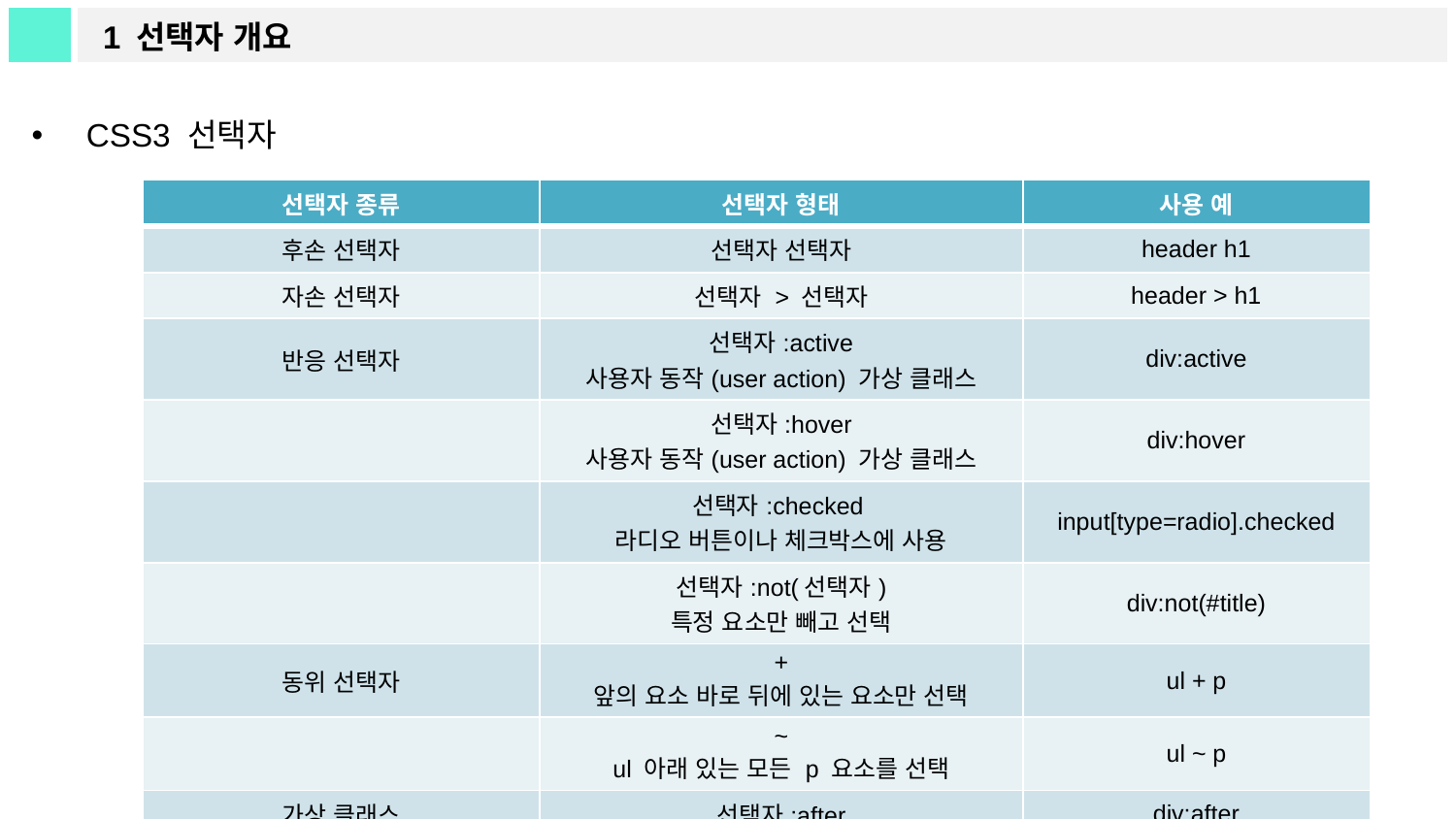

# 1 선택자 개요
CSS3 선택자
| 선택자 종류 | 선택자 형태 | 사용 예 |
| --- | --- | --- |
| 후손 선택자 | 선택자 선택자 | header h1 |
| 자손 선택자 | 선택자 > 선택자 | header > h1 |
| 반응 선택자 | 선택자:active 사용자 동작(user action) 가상 클래스 | div:active |
|  | 선택자:hover 사용자 동작(user action) 가상 클래스 | div:hover |
|  | 선택자:checked 라디오 버튼이나 체크박스에 사용 | input[type=radio].checked |
|  | 선택자:not(선택자) 특정 요소만 빼고 선택 | div:not(#title) |
| 동위 선택자 | + 앞의 요소 바로 뒤에 있는 요소만 선택 | ul + p |
|  | ~ ul 아래 있는 모든 p 요소를 선택 | ul ~ p |
| 가상 클래스 | 선택자:after | div:after |
| 요소 앞 또는 뒤에 컨텐츠 생성 | 선택자:before | div:before |